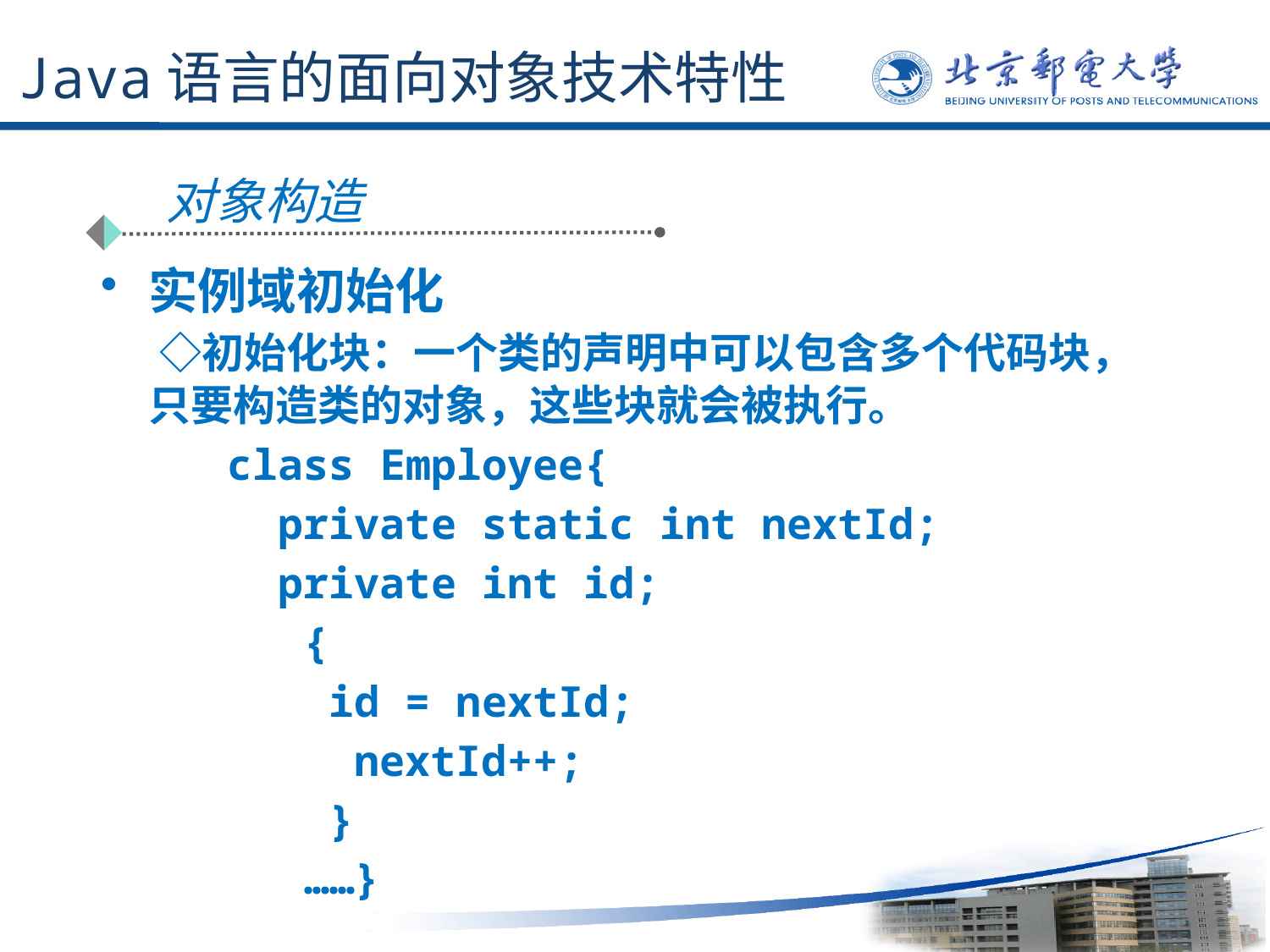

# Java语言的面向对象技术特性

对象构造

实例域初始化
 ◇初始化块：一个类的声明中可以包含多个代码块，只要构造类的对象，这些块就会被执行。
     class Employee{
       private static int nextId;
       private int id;
        {
         id = nextId;
          nextId++;
         }
        ……}